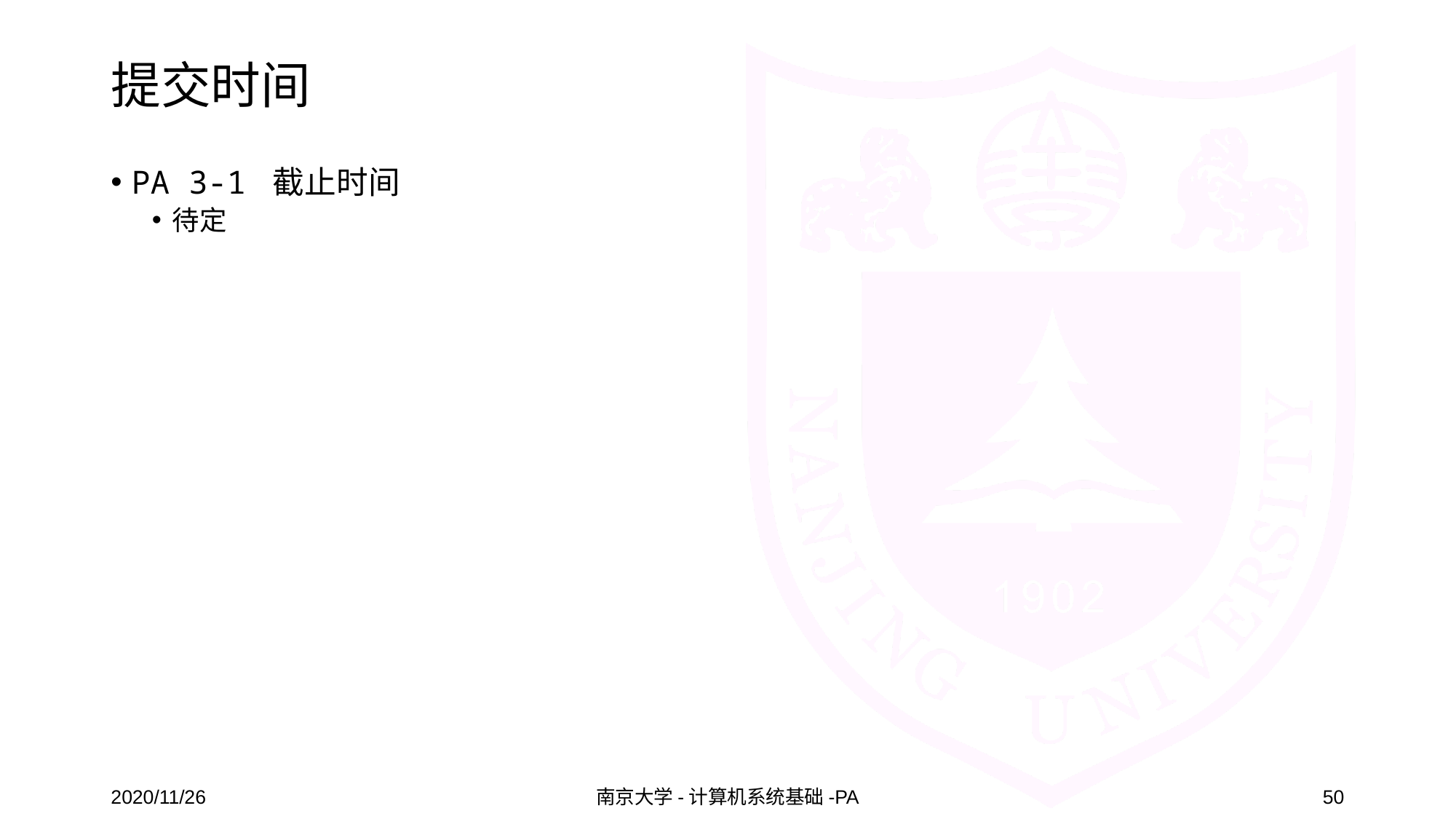

# 提交时间
PA 3-1 截止时间
待定
2020/11/26
南京大学-计算机系统基础-PA
50